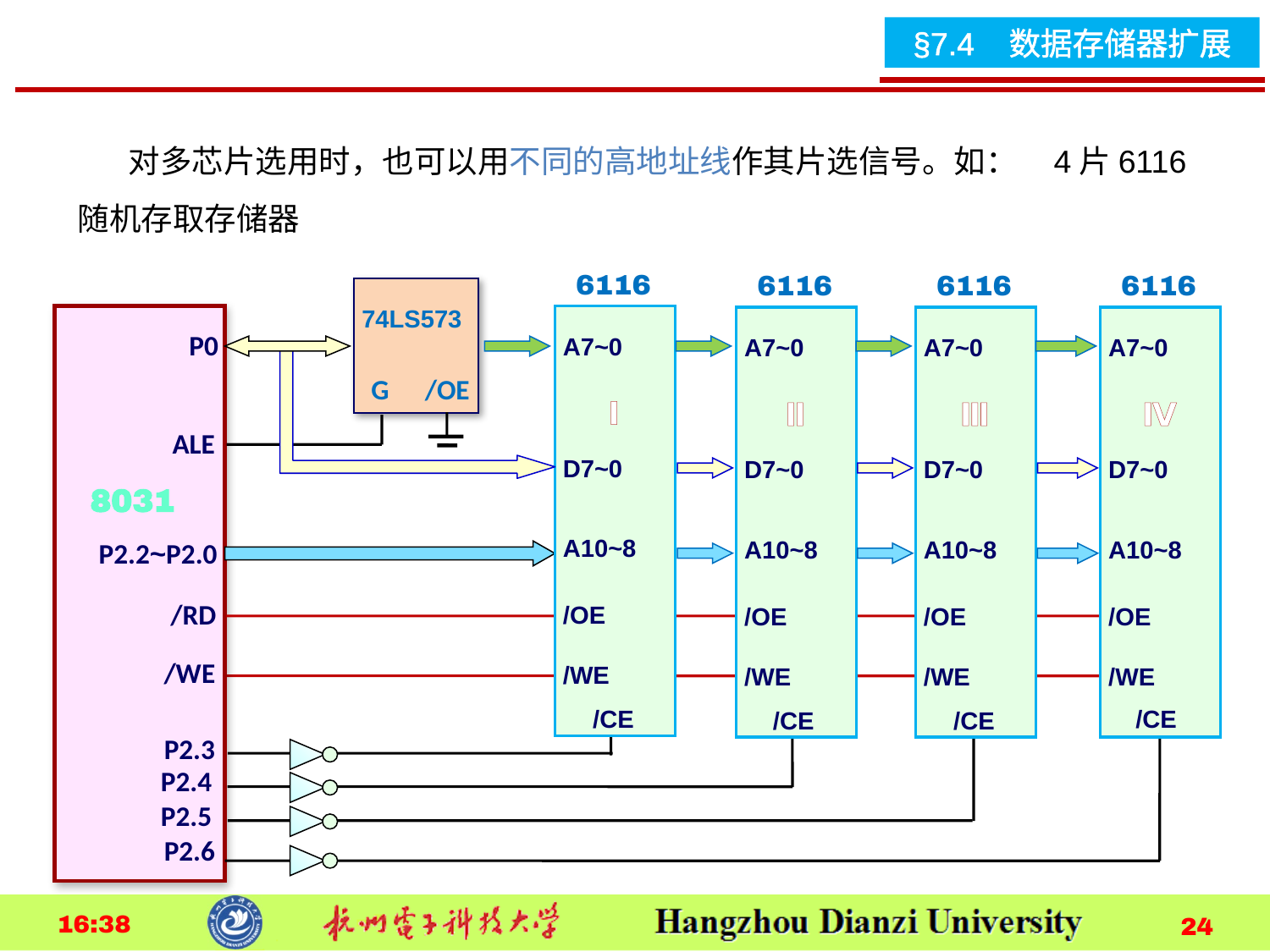

对多芯片选用时，也可以用不同的高地址线作其片选信号。如：    4片6116随机存取存储器
6116

A7~0
Ⅰ
D7~0
A10~8
/OE
/WE
/CE
6116

A7~0
Ⅱ
D7~0
A10~8
/OE
/WE
/CE
6116

A7~0
Ⅲ
D7~0
A10~8
/OE
/WE
/CE
6116

A7~0
Ⅳ
D7~0
A10~8
/OE
/WE
/CE

74LS573

P0

G
/OE

ALE

8031
P2.2~P2.0

/RD

/WE

P2.3

P2.4

P2.5

P2.6